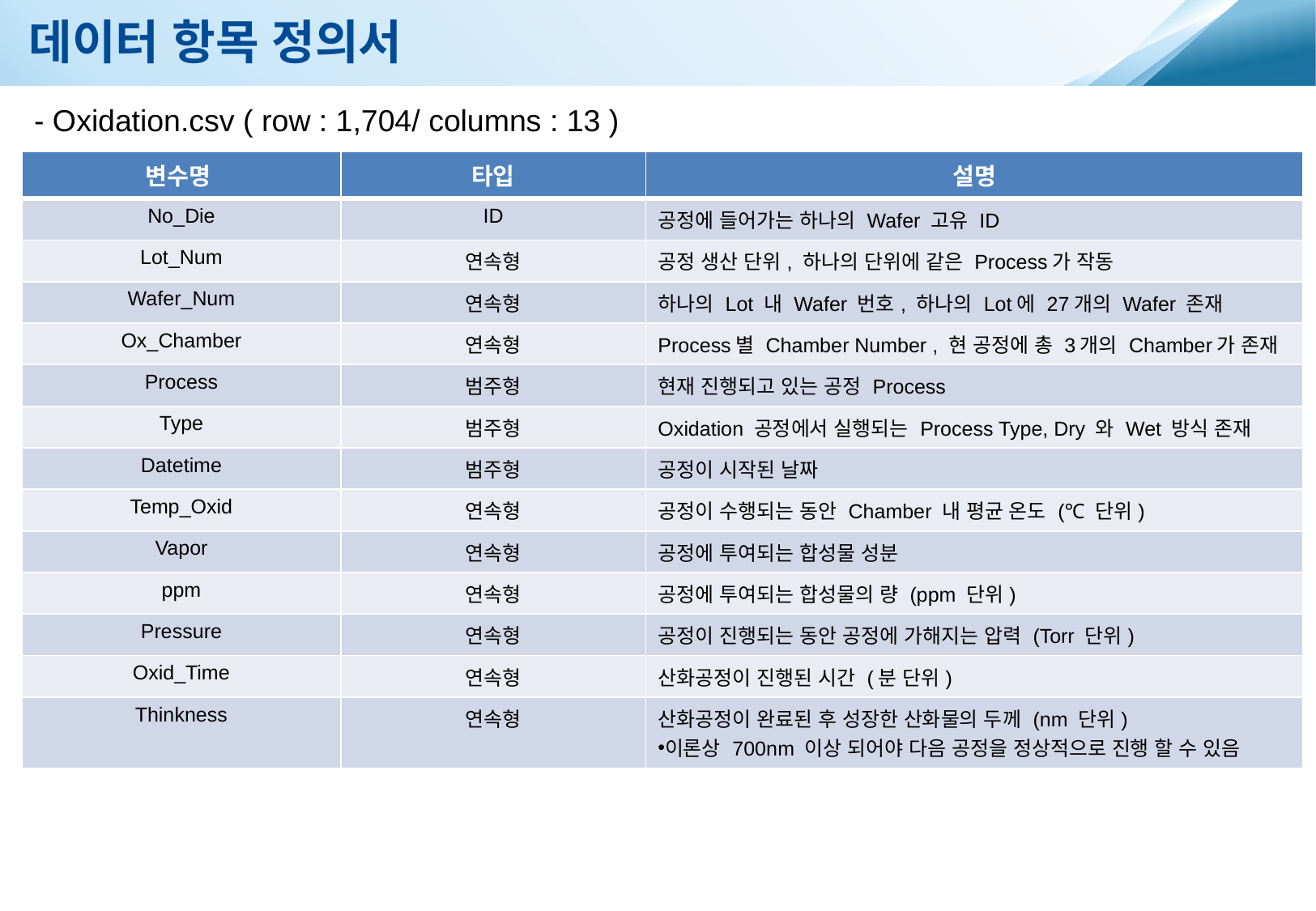

데이터 항목 정의서
- Oxidation.csv ( row : 1,704/ columns : 13 )
| 변수명 | 타입 | 설명 |
| --- | --- | --- |
| No\_Die | ID | 공정에 들어가는 하나의 Wafer 고유 ID |
| Lot\_Num | 연속형 | 공정 생산 단위, 하나의 단위에 같은 Process가 작동 |
| Wafer\_Num | 연속형 | 하나의 Lot 내 Wafer 번호, 하나의 Lot에 27개의 Wafer 존재 |
| Ox\_Chamber | 연속형 | Process별 Chamber Number , 현 공정에 총 3개의 Chamber가 존재 |
| Process | 범주형 | 현재 진행되고 있는 공정 Process |
| Type | 범주형 | Oxidation 공정에서 실행되는 Process Type, Dry 와 Wet 방식 존재 |
| Datetime | 범주형 | 공정이 시작된 날짜 |
| Temp\_Oxid | 연속형 | 공정이 수행되는 동안 Chamber 내 평균 온도 (℃ 단위) |
| Vapor | 연속형 | 공정에 투여되는 합성물 성분 |
| ppm | 연속형 | 공정에 투여되는 합성물의 량 (ppm 단위) |
| Pressure | 연속형 | 공정이 진행되는 동안 공정에 가해지는 압력 (Torr 단위) |
| Oxid\_Time | 연속형 | 산화공정이 진행된 시간 (분 단위) |
| Thinkness | 연속형 | 산화공정이 완료된 후 성장한 산화물의 두께 (nm 단위) 이론상 700nm 이상 되어야 다음 공정을 정상적으로 진행 할 수 있음 |